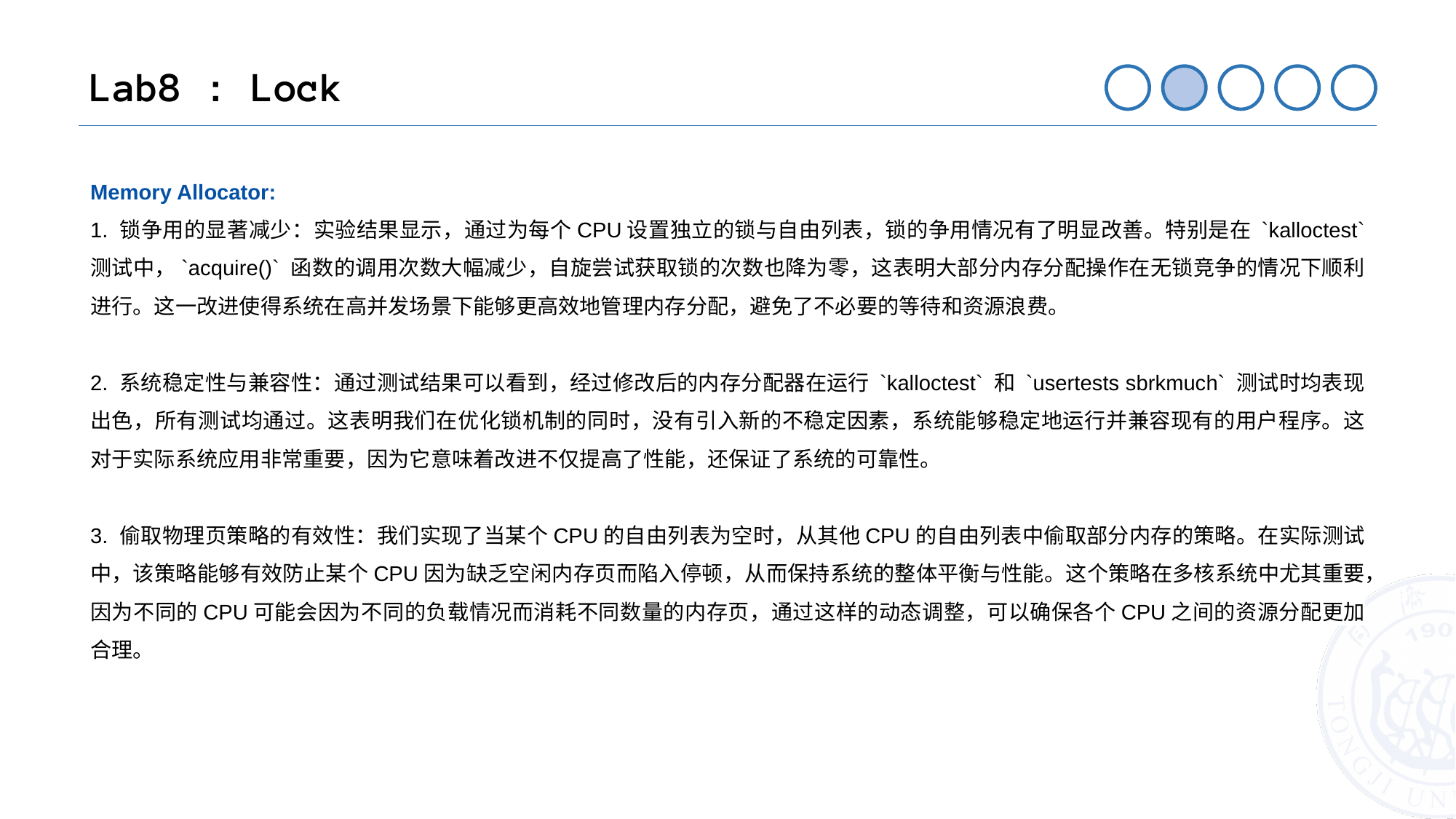

Lab8 : Lock

Memory Allocator:
1. 锁争用的显著减少：实验结果显示，通过为每个CPU设置独立的锁与自由列表，锁的争用情况有了明显改善。特别是在 `kalloctest` 测试中，`acquire()` 函数的调用次数大幅减少，自旋尝试获取锁的次数也降为零，这表明大部分内存分配操作在无锁竞争的情况下顺利进行。这一改进使得系统在高并发场景下能够更高效地管理内存分配，避免了不必要的等待和资源浪费。

2. 系统稳定性与兼容性：通过测试结果可以看到，经过修改后的内存分配器在运行 `kalloctest` 和 `usertests sbrkmuch` 测试时均表现出色，所有测试均通过。这表明我们在优化锁机制的同时，没有引入新的不稳定因素，系统能够稳定地运行并兼容现有的用户程序。这对于实际系统应用非常重要，因为它意味着改进不仅提高了性能，还保证了系统的可靠性。

3. 偷取物理页策略的有效性：我们实现了当某个CPU的自由列表为空时，从其他CPU的自由列表中偷取部分内存的策略。在实际测试中，该策略能够有效防止某个CPU因为缺乏空闲内存页而陷入停顿，从而保持系统的整体平衡与性能。这个策略在多核系统中尤其重要，因为不同的CPU可能会因为不同的负载情况而消耗不同数量的内存页，通过这样的动态调整，可以确保各个CPU之间的资源分配更加合理。